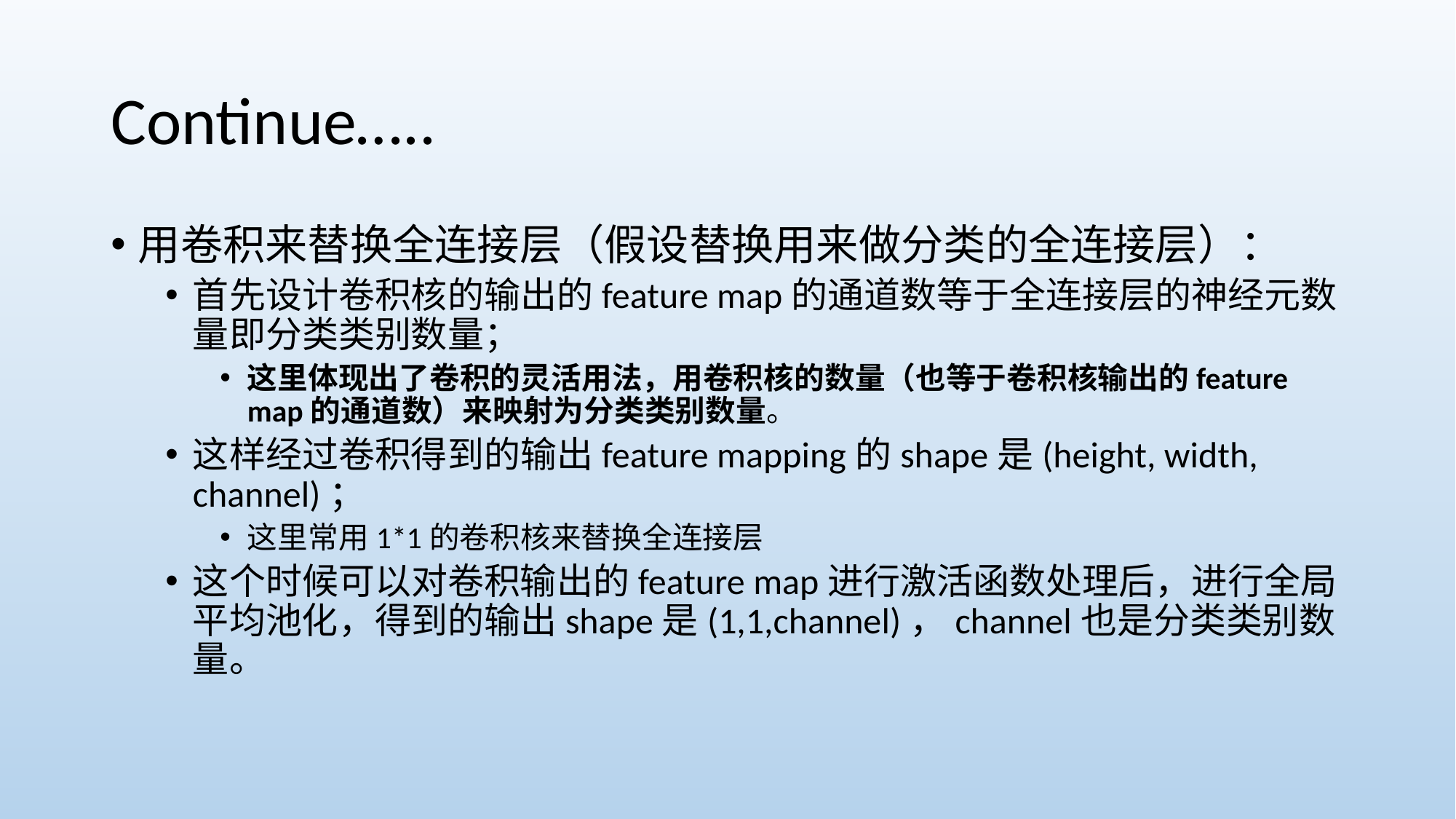

# Continue…..
用卷积来替换全连接层（假设替换用来做分类的全连接层）：
首先设计卷积核的输出的feature map的通道数等于全连接层的神经元数量即分类类别数量；
这里体现出了卷积的灵活用法，用卷积核的数量（也等于卷积核输出的feature map的通道数）来映射为分类类别数量。
这样经过卷积得到的输出feature mapping的shape是(height, width, channel)；
这里常用1*1的卷积核来替换全连接层
这个时候可以对卷积输出的feature map进行激活函数处理后，进行全局平均池化，得到的输出shape是(1,1,channel)，channel也是分类类别数量。